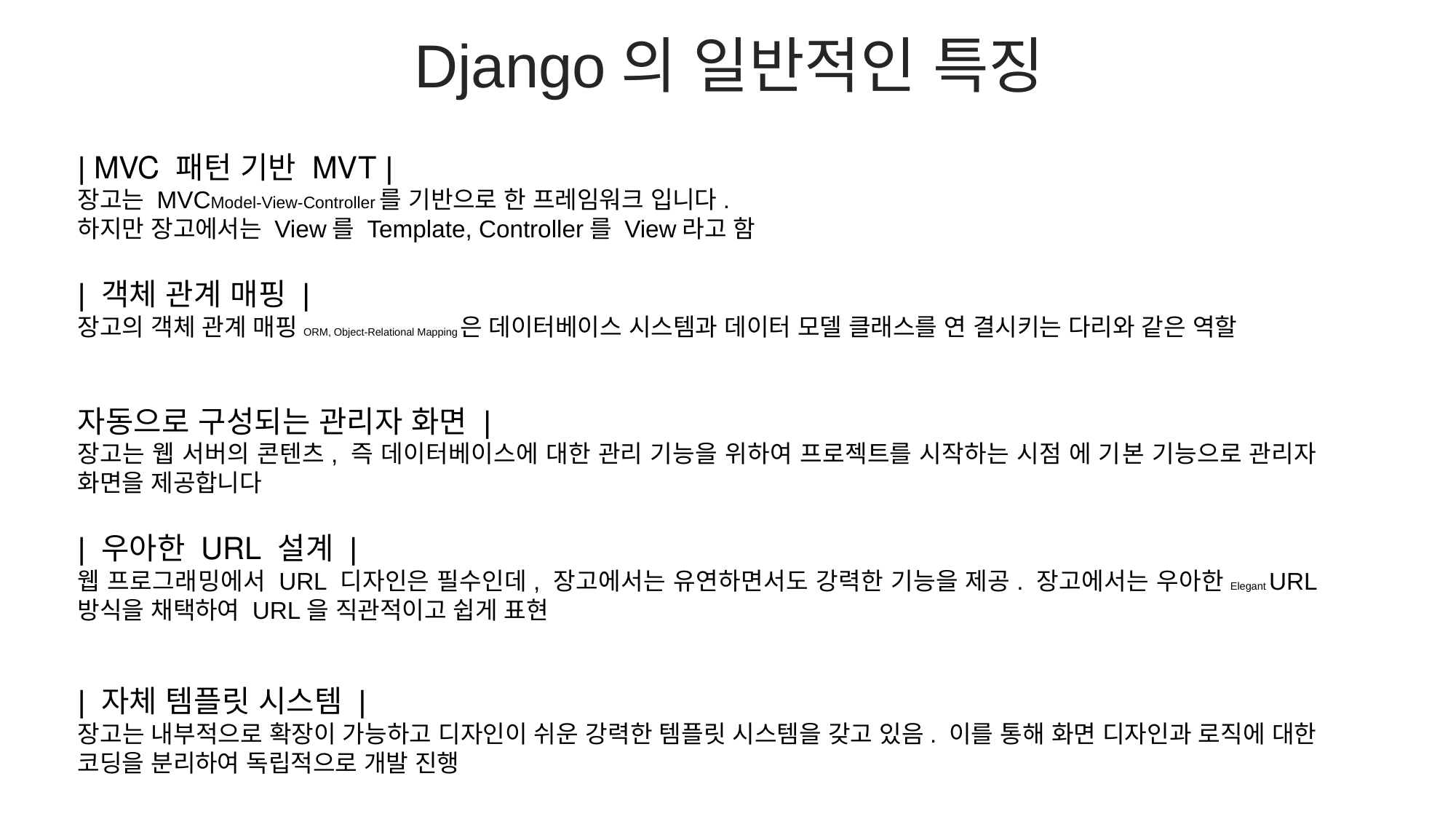

Django의 일반적인 특징
| MVC 패턴 기반 MVT |
장고는 MVCModel-View-Controller를 기반으로 한 프레임워크 입니다.
하지만 장고에서는 View를 Template, Controller를 View라고 함
| 객체 관계 매핑 |
장고의 객체 관계 매핑ORM, Object-Relational Mapping은 데이터베이스 시스템과 데이터 모델 클래스를 연 결시키는 다리와 같은 역할
자동으로 구성되는 관리자 화면 |
장고는 웹 서버의 콘텐츠, 즉 데이터베이스에 대한 관리 기능을 위하여 프로젝트를 시작하는 시점 에 기본 기능으로 관리자 화면을 제공합니다
| 우아한 URL 설계 |
웹 프로그래밍에서 URL 디자인은 필수인데, 장고에서는 유연하면서도 강력한 기능을 제공. 장고에서는 우아한Elegant URL 방식을 채택하여 URL을 직관적이고 쉽게 표현
| 자체 템플릿 시스템 |
장고는 내부적으로 확장이 가능하고 디자인이 쉬운 강력한 템플릿 시스템을 갖고 있음. 이를 통해 화면 디자인과 로직에 대한 코딩을 분리하여 독립적으로 개발 진행